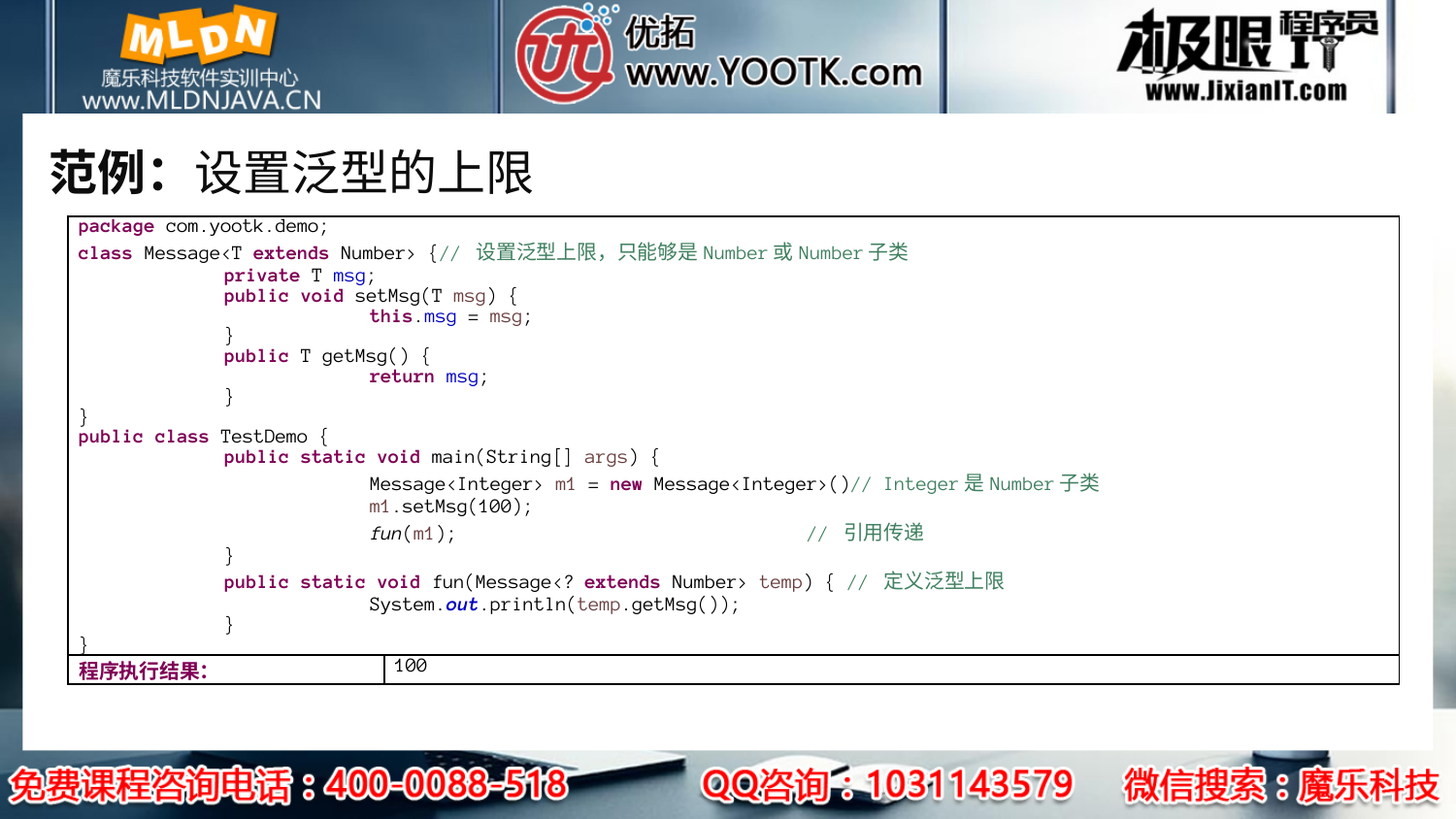

# 范例：设置泛型的上限
| package com.yootk.demo; class Message<T extends Number> {// 设置泛型上限，只能够是Number或Number子类 private T msg; public void setMsg(T msg) { this.msg = msg; } public T getMsg() { return msg; } } public class TestDemo { public static void main(String[] args) { Message<Integer> m1 = new Message<Integer>()// Integer是Number子类 m1.setMsg(100); fun(m1); // 引用传递 } public static void fun(Message<? extends Number> temp) { // 定义泛型上限 System.out.println(temp.getMsg()); } } |  |
| --- | --- |
| 程序执行结果： | 100 |